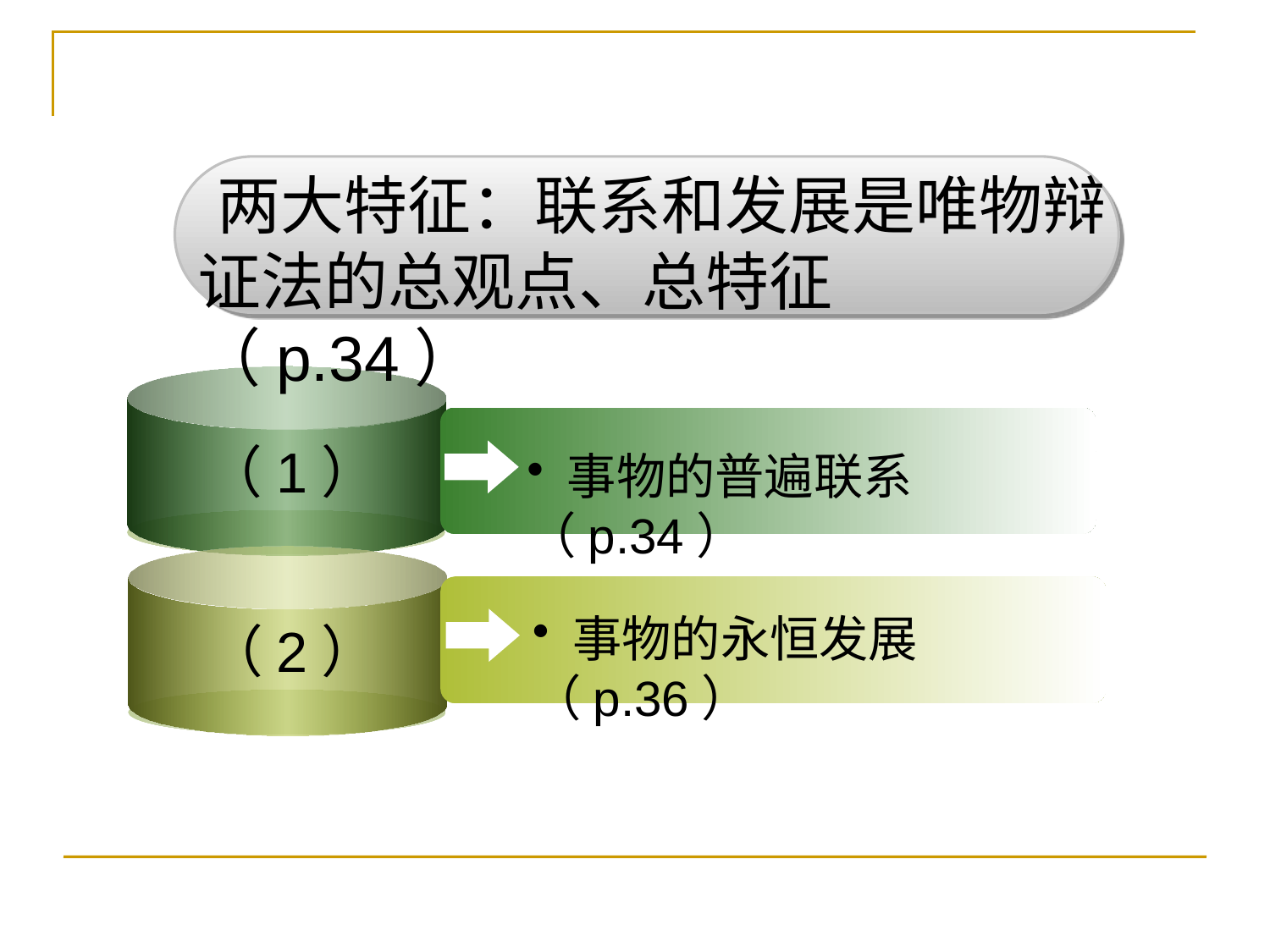

两大特征：联系和发展是唯物辩证法的总观点、总特征（p.34）

  （1）
 事物的普遍联系（p.34）

 事物的永恒发展（p.36）

（2）